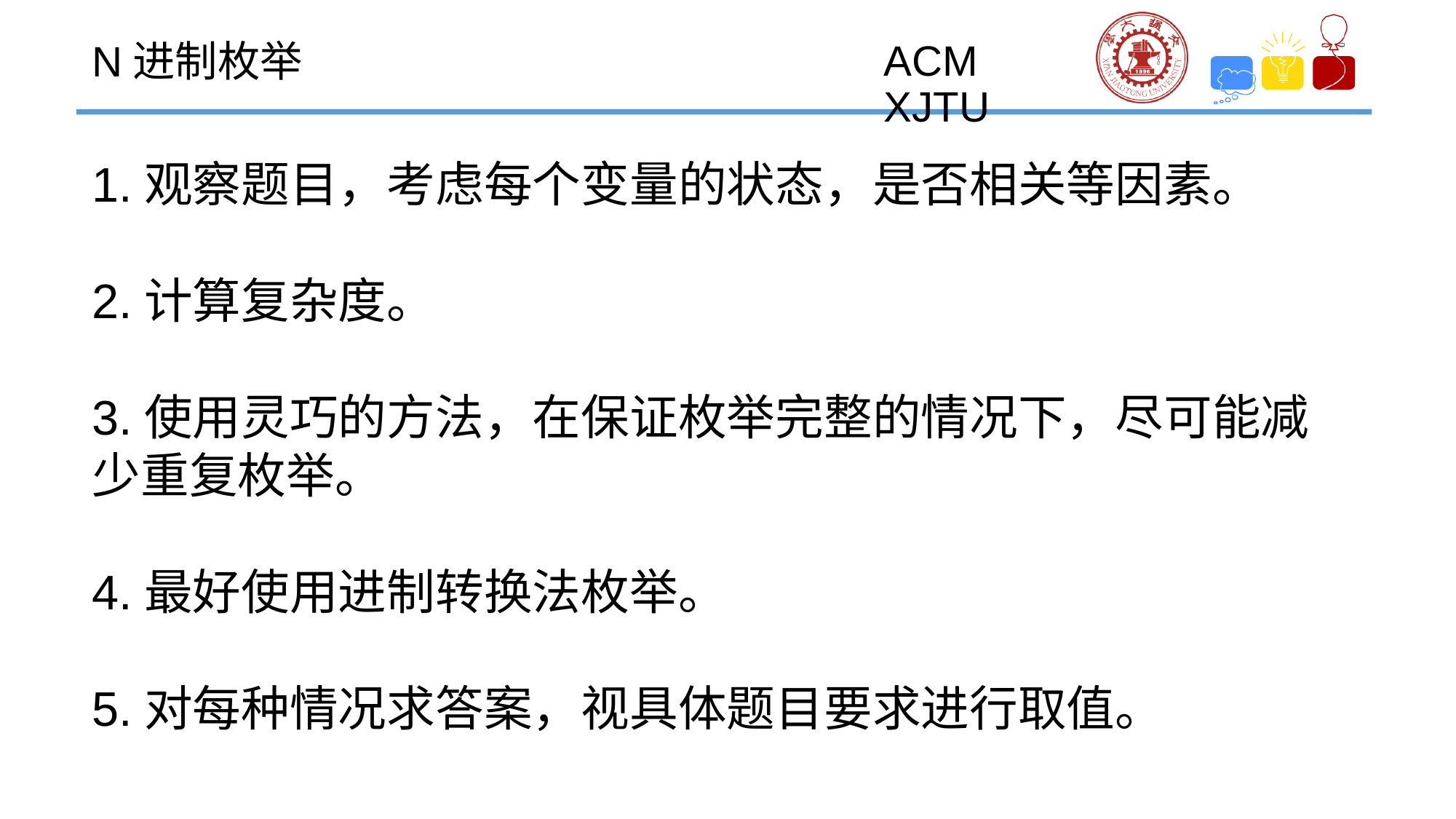

N进制枚举
1.观察题目，考虑每个变量的状态，是否相关等因素。

2.计算复杂度。

3.使用灵巧的方法，在保证枚举完整的情况下，尽可能减少重复枚举。

4.最好使用进制转换法枚举。

5.对每种情况求答案，视具体题目要求进行取值。